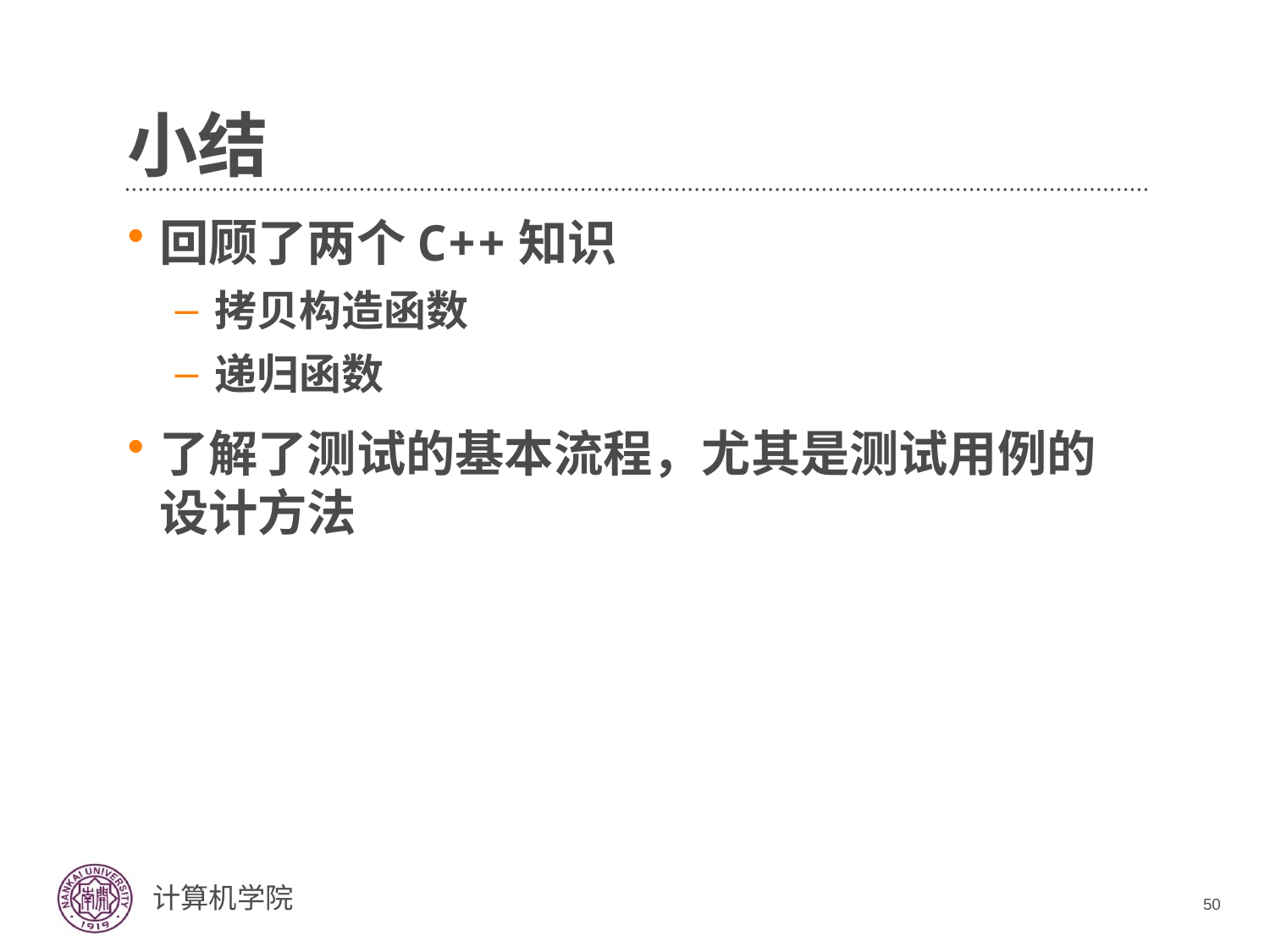

# 小结
回顾了两个C++知识
拷贝构造函数
递归函数
了解了测试的基本流程，尤其是测试用例的设计方法
50